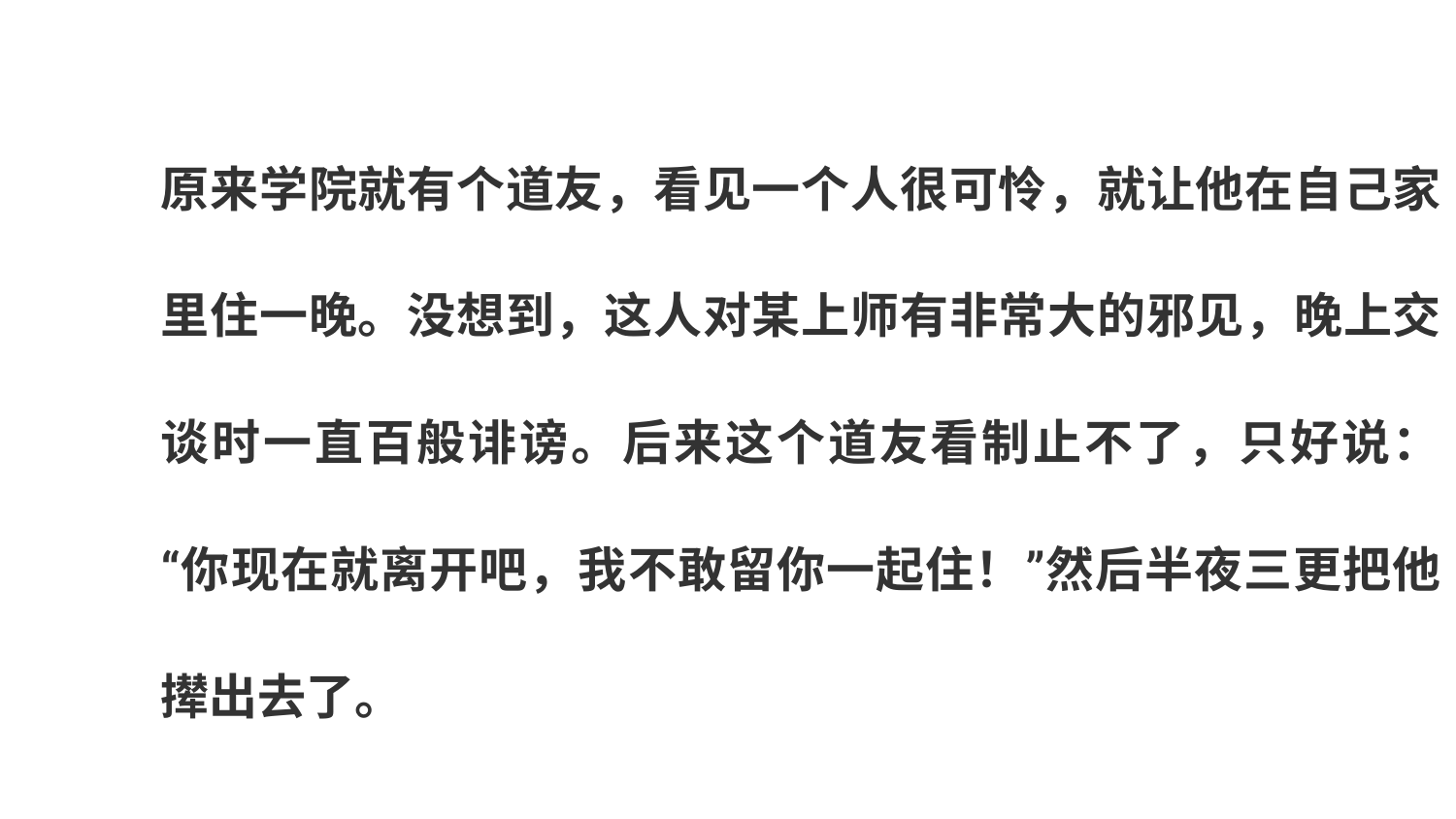

原来学院就有个道友，看见一个人很可怜，就让他在自己家里住一晚。没想到，这人对某上师有非常大的邪见，晚上交谈时一直百般诽谤。后来这个道友看制止不了，只好说：“你现在就离开吧，我不敢留你一起住！”然后半夜三更把他撵出去了。